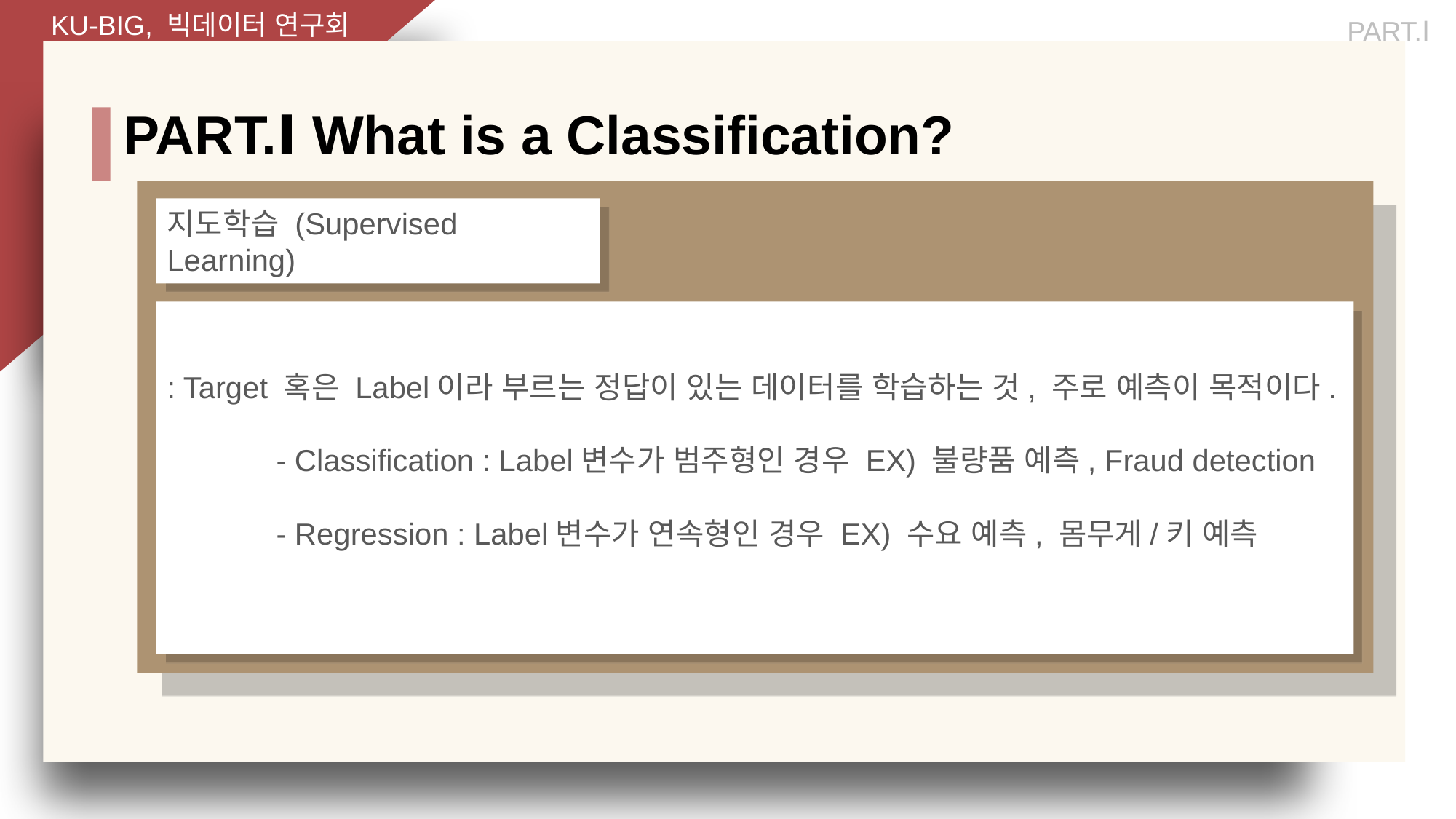

PART.Ⅰ
PART.Ⅰ What is a Classification?

지도학습 (Supervised Learning)
: Target 혹은 Label이라 부르는 정답이 있는 데이터를 학습하는 것, 주로 예측이 목적이다.

	- Classification : Label변수가 범주형인 경우 EX) 불량품 예측, Fraud detection

	- Regression : Label변수가 연속형인 경우 EX) 수요 예측, 몸무게/키 예측